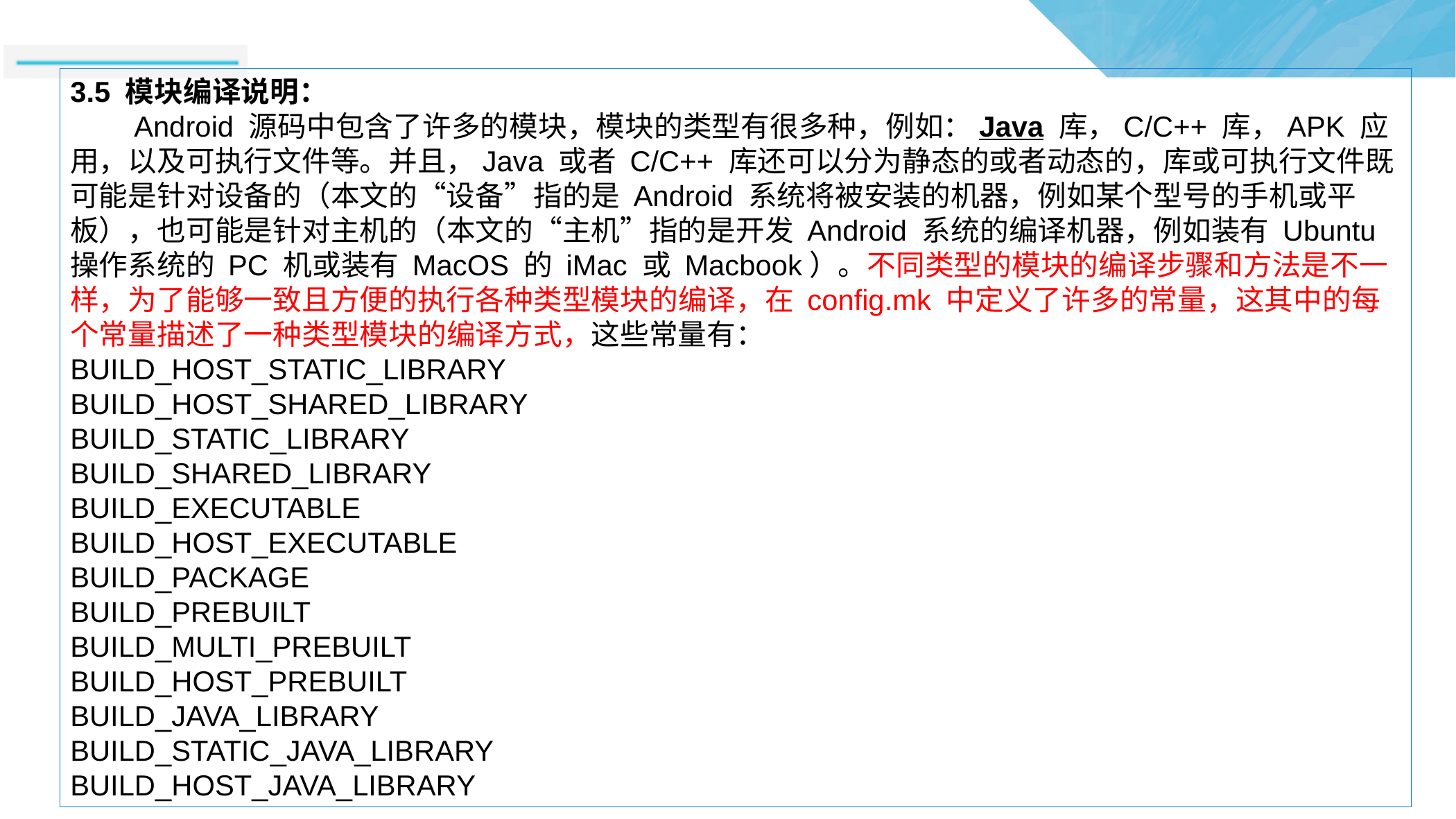

3.5 模块编译说明：
        Android 源码中包含了许多的模块，模块的类型有很多种，例如：Java 库，C/C++ 库，APK 应用，以及可执行文件等。并且，Java 或者 C/C++ 库还可以分为静态的或者动态的，库或可执行文件既可能是针对设备的（本文的“设备”指的是 Android 系统将被安装的机器，例如某个型号的手机或平板），也可能是针对主机的（本文的“主机”指的是开发 Android 系统的编译机器，例如装有 Ubuntu 操作系统的 PC 机或装有 MacOS 的 iMac 或 Macbook）。不同类型的模块的编译步骤和方法是不一样，为了能够一致且方便的执行各种类型模块的编译，在 config.mk 中定义了许多的常量，这其中的每个常量描述了一种类型模块的编译方式，这些常量有：
BUILD_HOST_STATIC_LIBRARY
BUILD_HOST_SHARED_LIBRARY
BUILD_STATIC_LIBRARY
BUILD_SHARED_LIBRARY
BUILD_EXECUTABLE
BUILD_HOST_EXECUTABLE
BUILD_PACKAGE
BUILD_PREBUILT
BUILD_MULTI_PREBUILT
BUILD_HOST_PREBUILT
BUILD_JAVA_LIBRARY
BUILD_STATIC_JAVA_LIBRARY
BUILD_HOST_JAVA_LIBRARY